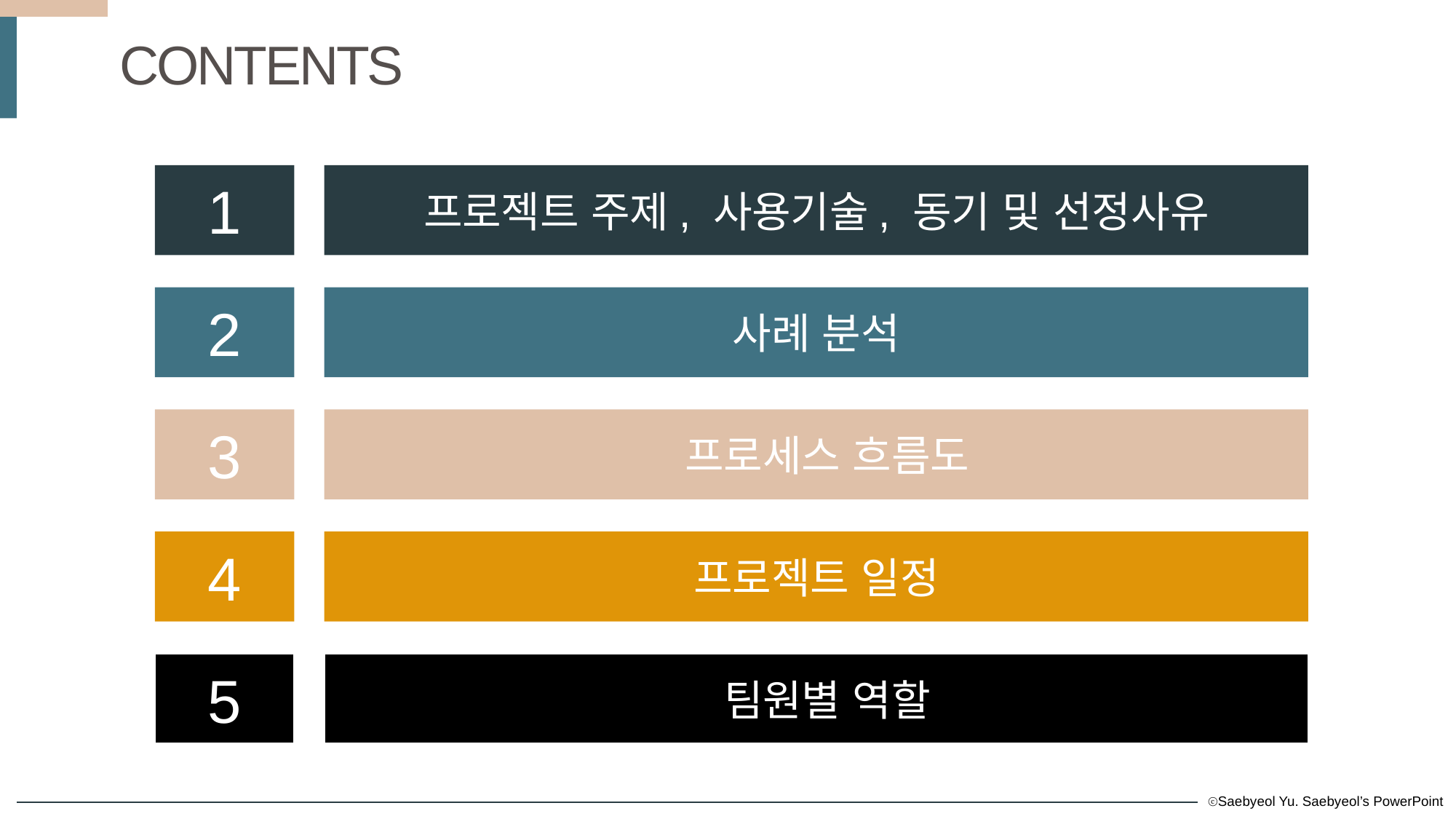

CONTENTS
1
프로젝트 주제, 사용기술, 동기 및 선정사유
2
사례 분석
3
 프로세스 흐름도
4
프로젝트 일정
 팀원별 역할
5